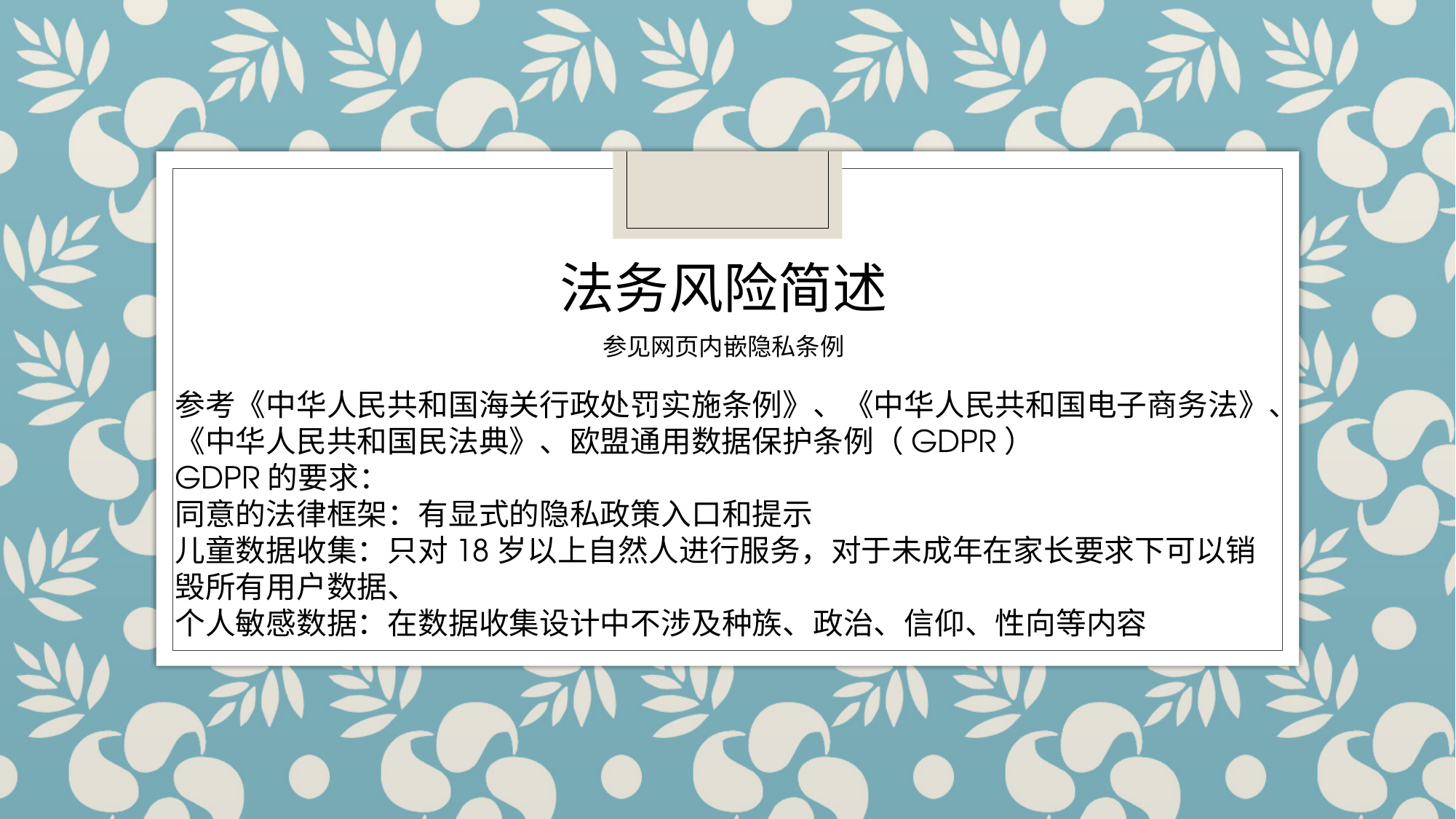

法务风险简述
参见网页内嵌隐私条例
参考《中华人民共和国海关行政处罚实施条例》、《中华人民共和国电子商务法》、《中华人民共和国民法典》、欧盟通用数据保护条例（GDPR）
GDPR的要求：
同意的法律框架：有显式的隐私政策入口和提示
儿童数据收集：只对18岁以上自然人进行服务，对于未成年在家长要求下可以销毁所有用户数据、
个人敏感数据：在数据收集设计中不涉及种族、政治、信仰、性向等内容